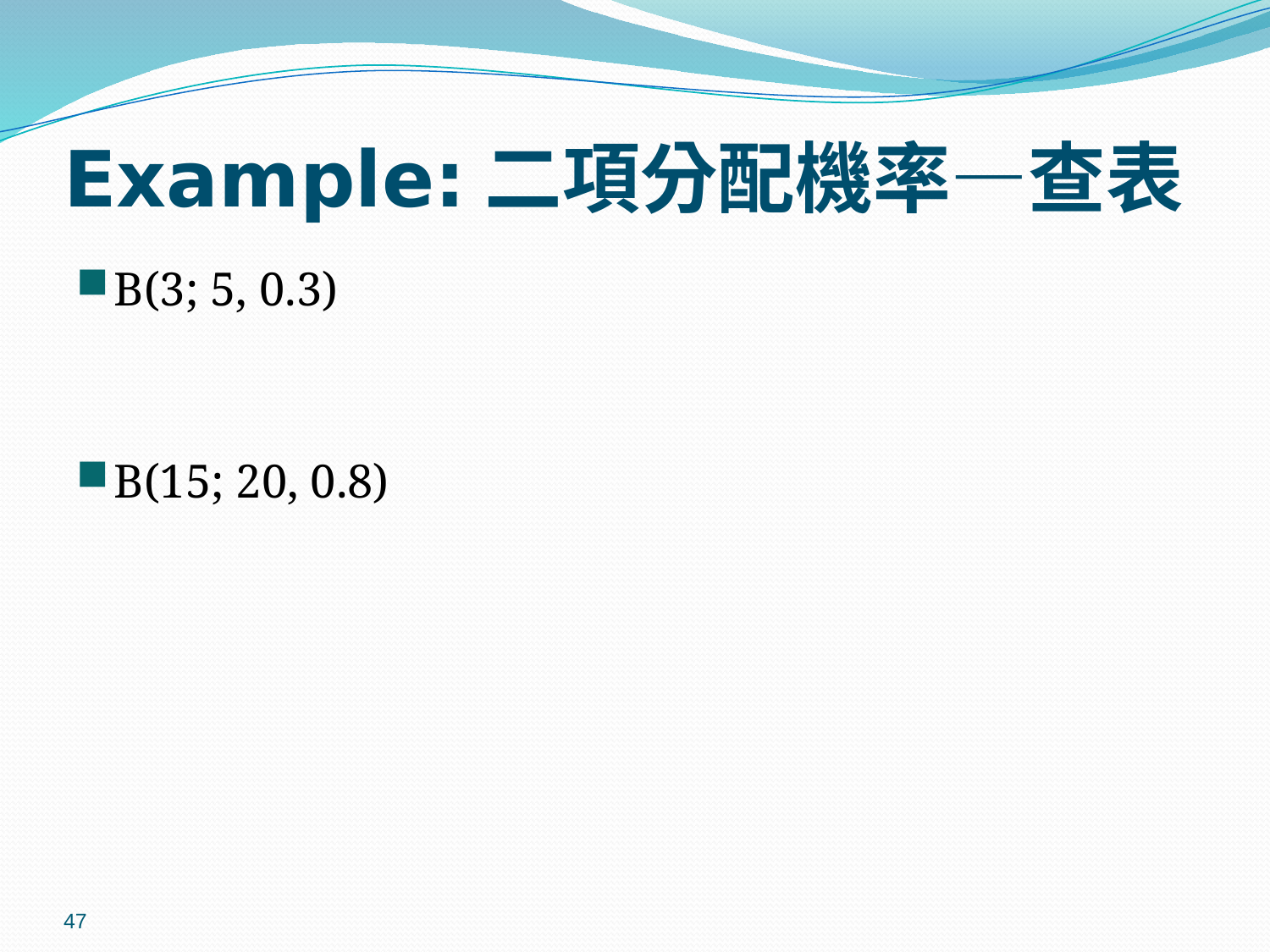

# Example:二項分配機率—查表
B(3; 5, 0.3)

B(15; 20, 0.8)

47